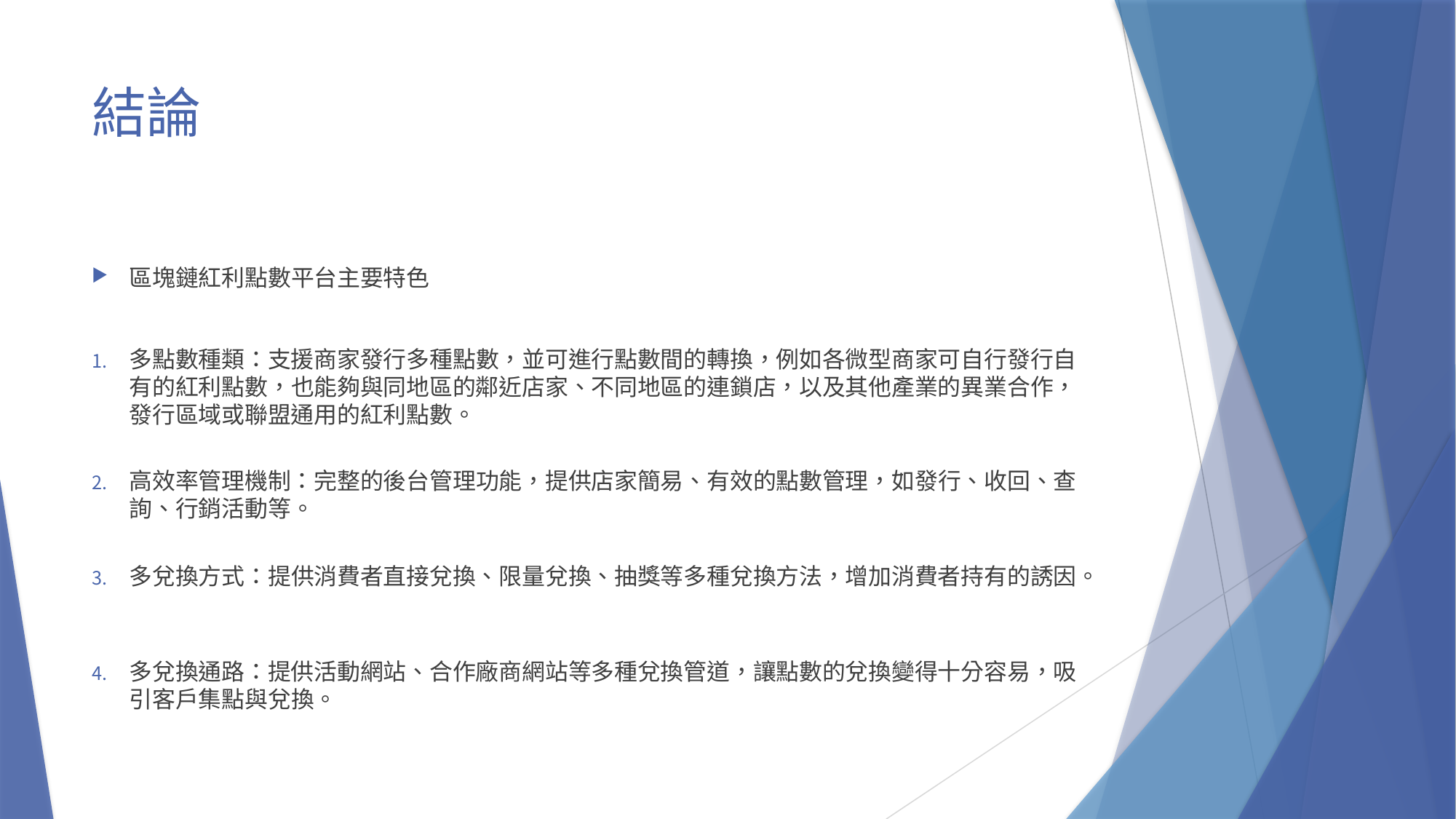

# 結論
區塊鏈紅利點數平台主要特色

多點數種類：支援商家發行多種點數，並可進行點數間的轉換，例如各微型商家可自行發行自有的紅利點數，也能夠與同地區的鄰近店家、不同地區的連鎖店，以及其他產業的異業合作，發行區域或聯盟通用的紅利點數。

高效率管理機制：完整的後台管理功能，提供店家簡易、有效的點數管理，如發行、收回、查詢、行銷活動等。

多兌換方式：提供消費者直接兌換、限量兌換、抽獎等多種兌換方法，增加消費者持有的誘因。

多兌換通路：提供活動網站、合作廠商網站等多種兌換管道，讓點數的兌換變得十分容易，吸引客戶集點與兌換。